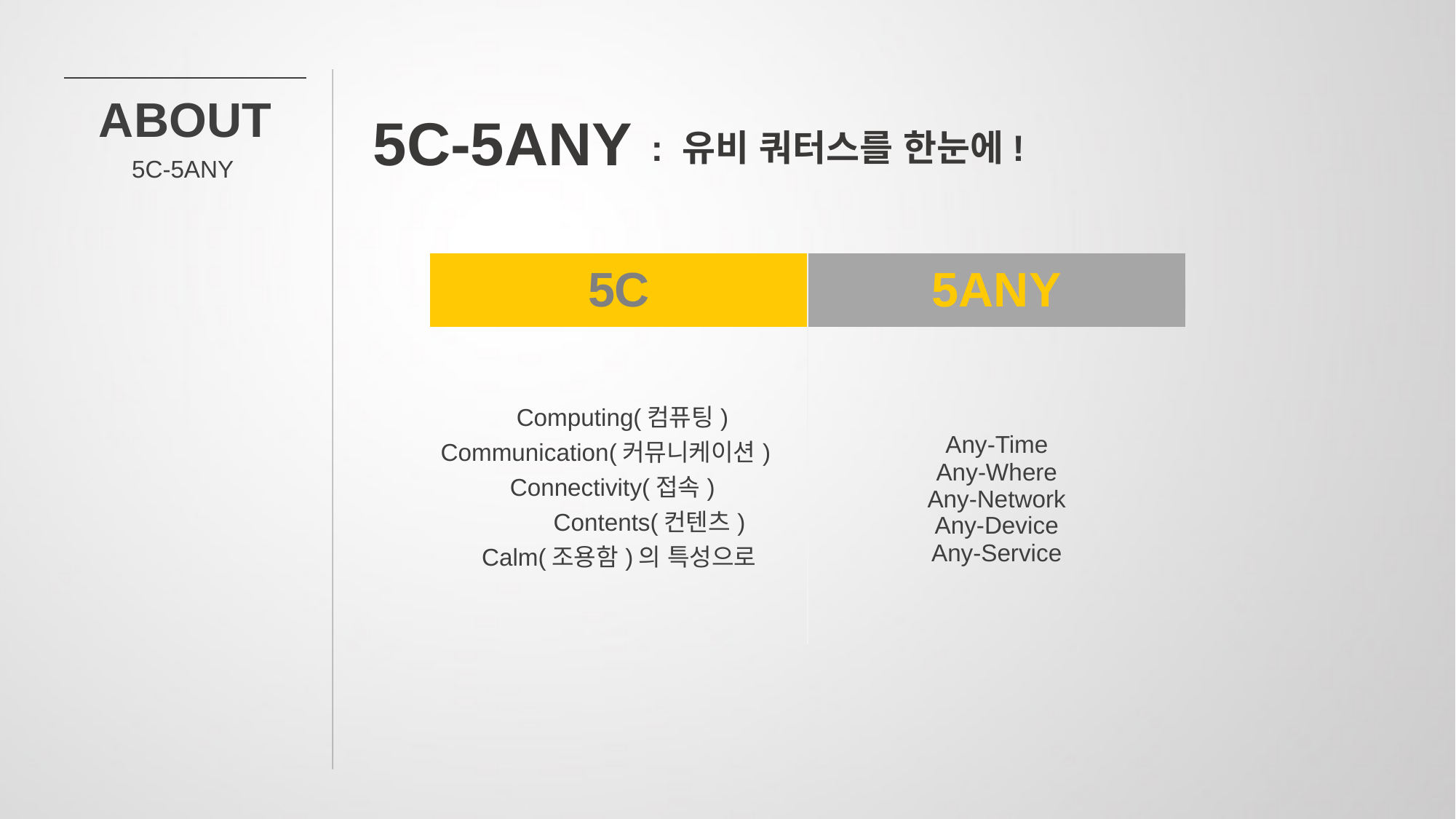

ABOUT
5C-5ANY
: 유비 쿼터스를 한눈에!
5C-5ANY
| 5C | 5ANY |
| --- | --- |
| Computing(컴퓨팅) Communication(커뮤니케이션) Connectivity(접속) Contents(컨텐츠) Calm(조용함)의 특성으로 | Any-Time Any-Where Any-Network Any-Device Any-Service |